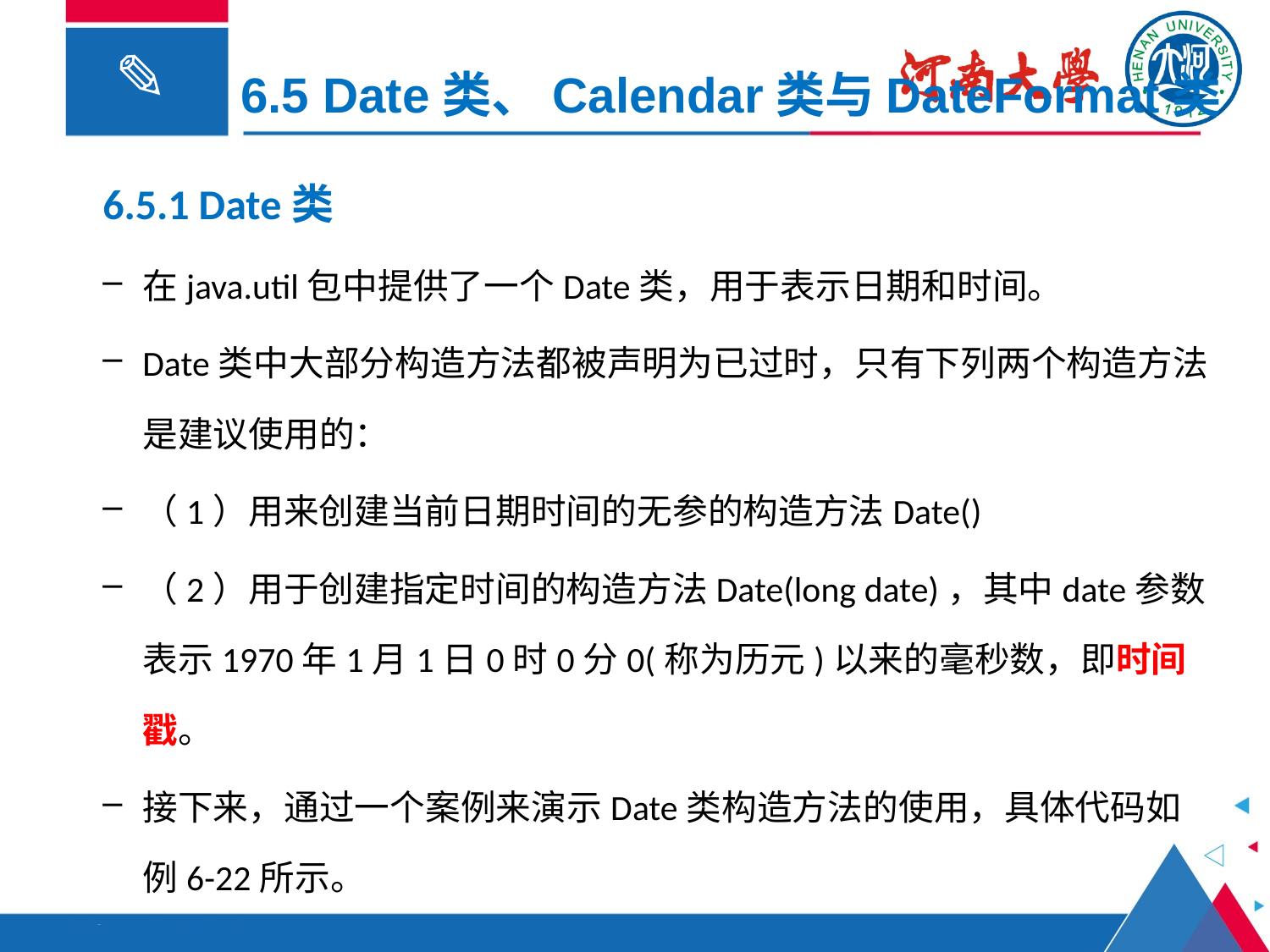

6.5 Date类、Calendar类与DateFormat类
6.5.1 Date类
在java.util包中提供了一个Date类，用于表示日期和时间。
Date类中大部分构造方法都被声明为已过时，只有下列两个构造方法是建议使用的：
（1）用来创建当前日期时间的无参的构造方法Date()
（2）用于创建指定时间的构造方法Date(long date)，其中date参数表示1970年1月1日0时0分0(称为历元)以来的毫秒数，即时间戳。
接下来，通过一个案例来演示Date类构造方法的使用，具体代码如例6-22所示。